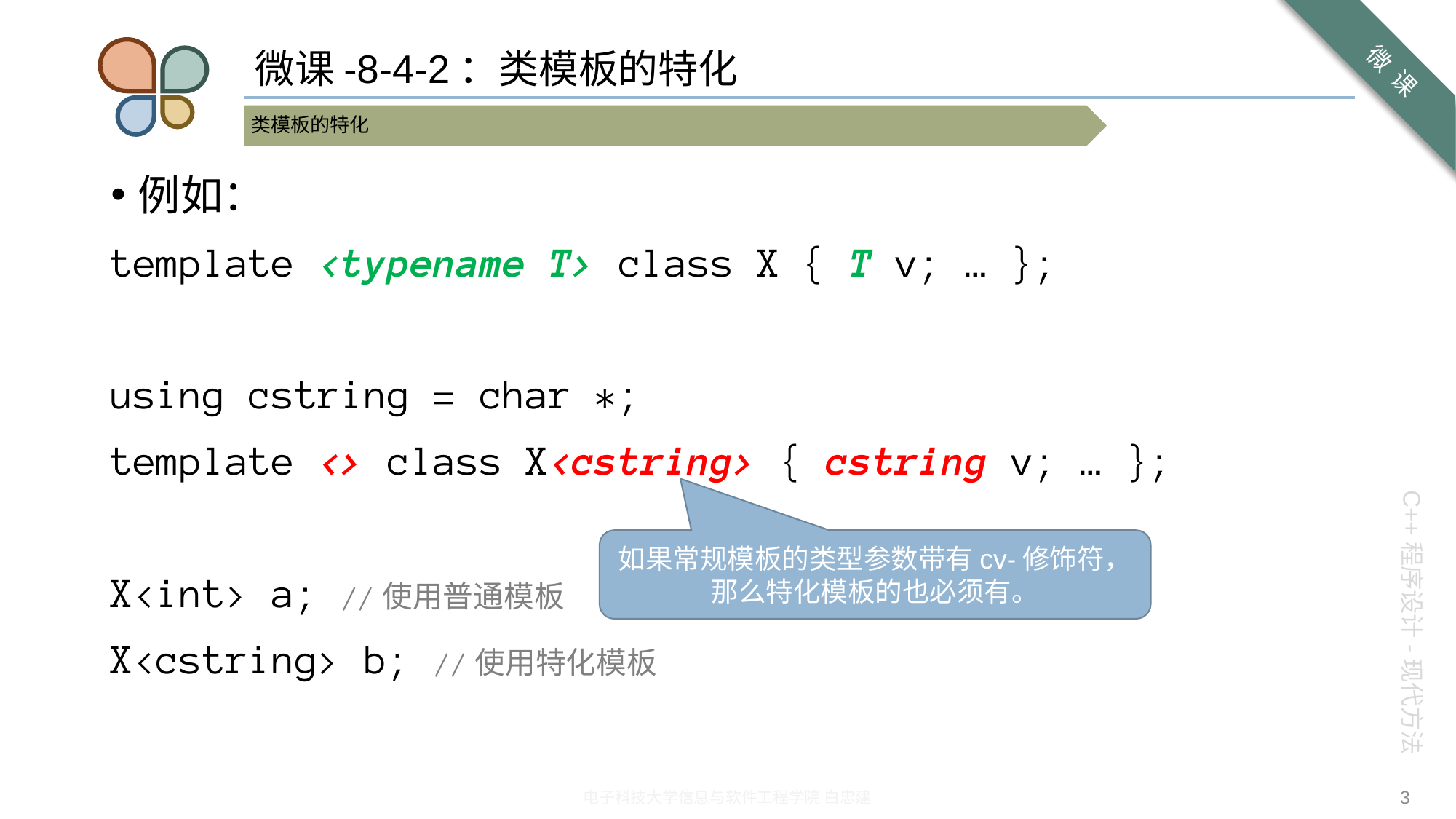

# 微课-8-4-2：类模板的特化
类模板的特化
例如：
template <typename T> class X { T v; … };

using cstring = char *;
template <> class X<cstring> { cstring v; … };

X<int> a; //使用普通模板
X<cstring> b; //使用特化模板
如果常规模板的类型参数带有cv-修饰符，那么特化模板的也必须有。
3